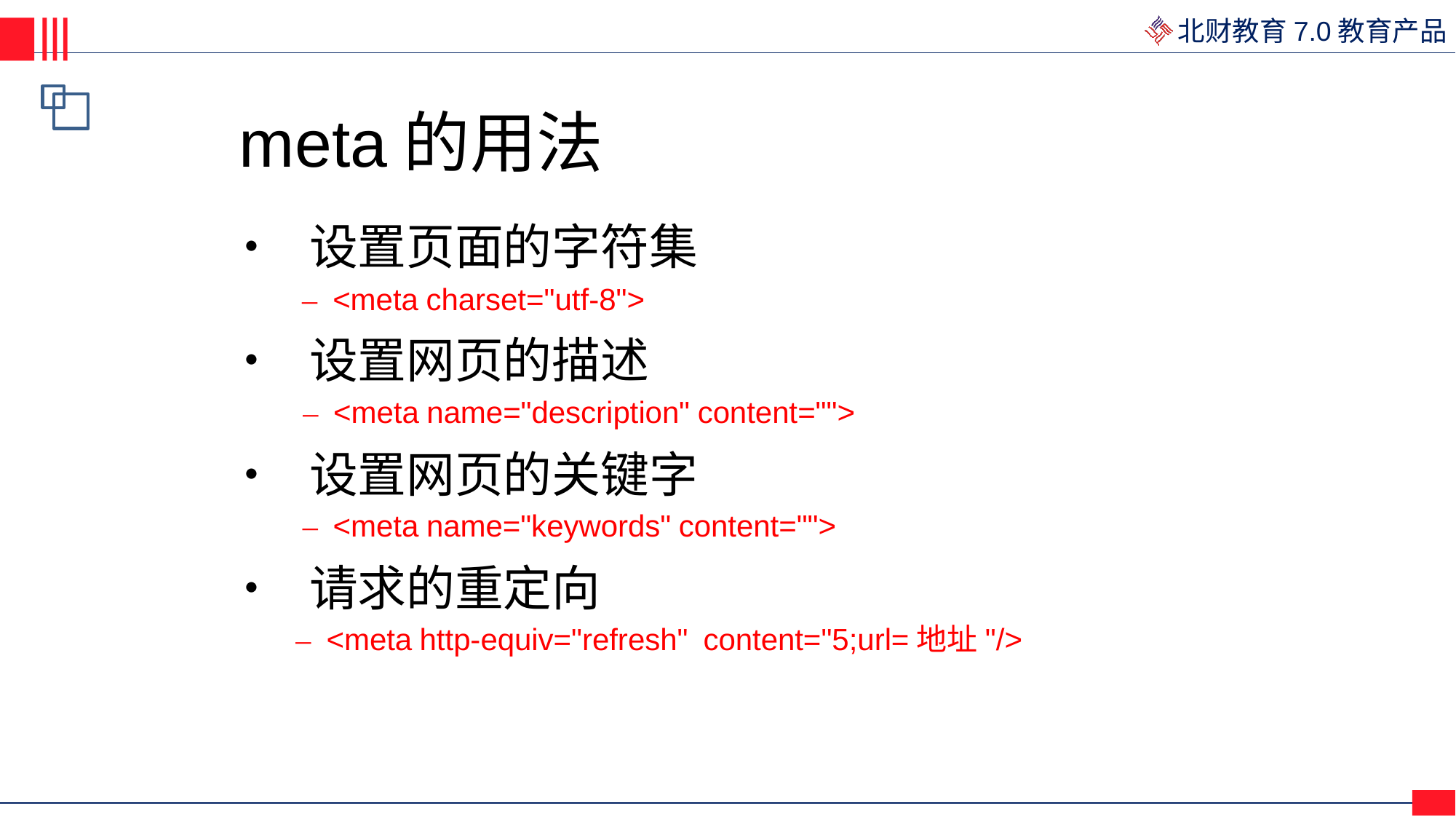

meta的用法
•  设置页面的字符集
–  <meta charset="utf-8">
•  设置网页的描述
–  <meta name="description" content="">
•  设置网页的关键字
–  <meta name="keywords" content="">
•  请求的重定向
–  <meta http-equiv="refresh"  content="5;url=地址"/>